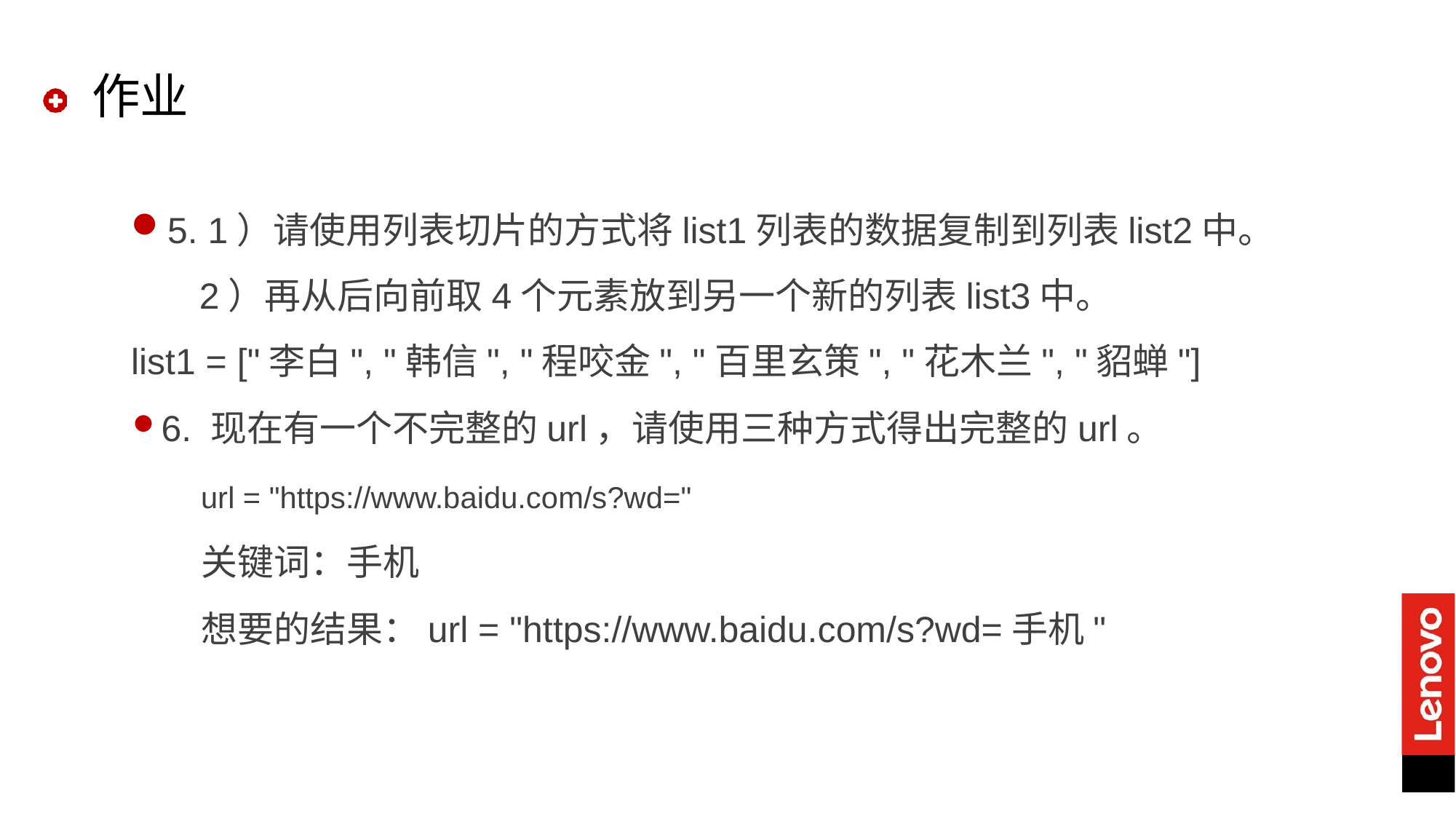

# 作业
5. 1）请使用列表切片的方式将list1列表的数据复制到列表list2中。
    	2）再从后向前取4个元素放到另一个新的列表list3中。
    list1 = ["李白", "韩信", "程咬金", "百里玄策", "花木兰", "貂蝉"]
6. 现在有一个不完整的url，请使用三种方式得出完整的url。
	url = "https://www.baidu.com/s?wd="
	关键词：手机
	想要的结果：url = "https://www.baidu.com/s?wd=手机"

33